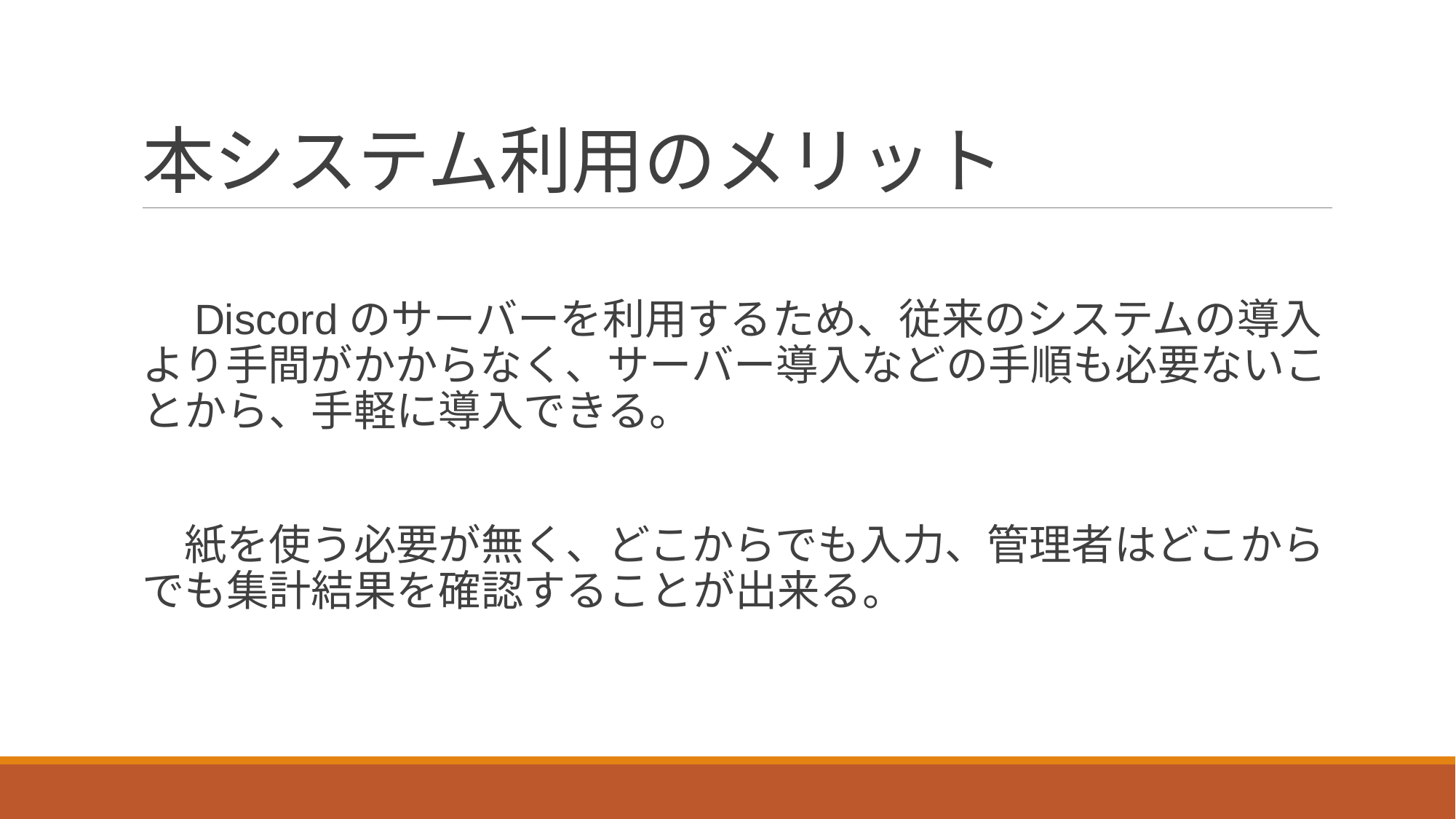

# 本システム利用のメリット

　Discordのサーバーを利用するため、従来のシステムの導入より手間がかからなく、サーバー導入などの手順も必要ないことから、手軽に導入できる。

　紙を使う必要が無く、どこからでも入力、管理者はどこからでも集計結果を確認することが出来る。